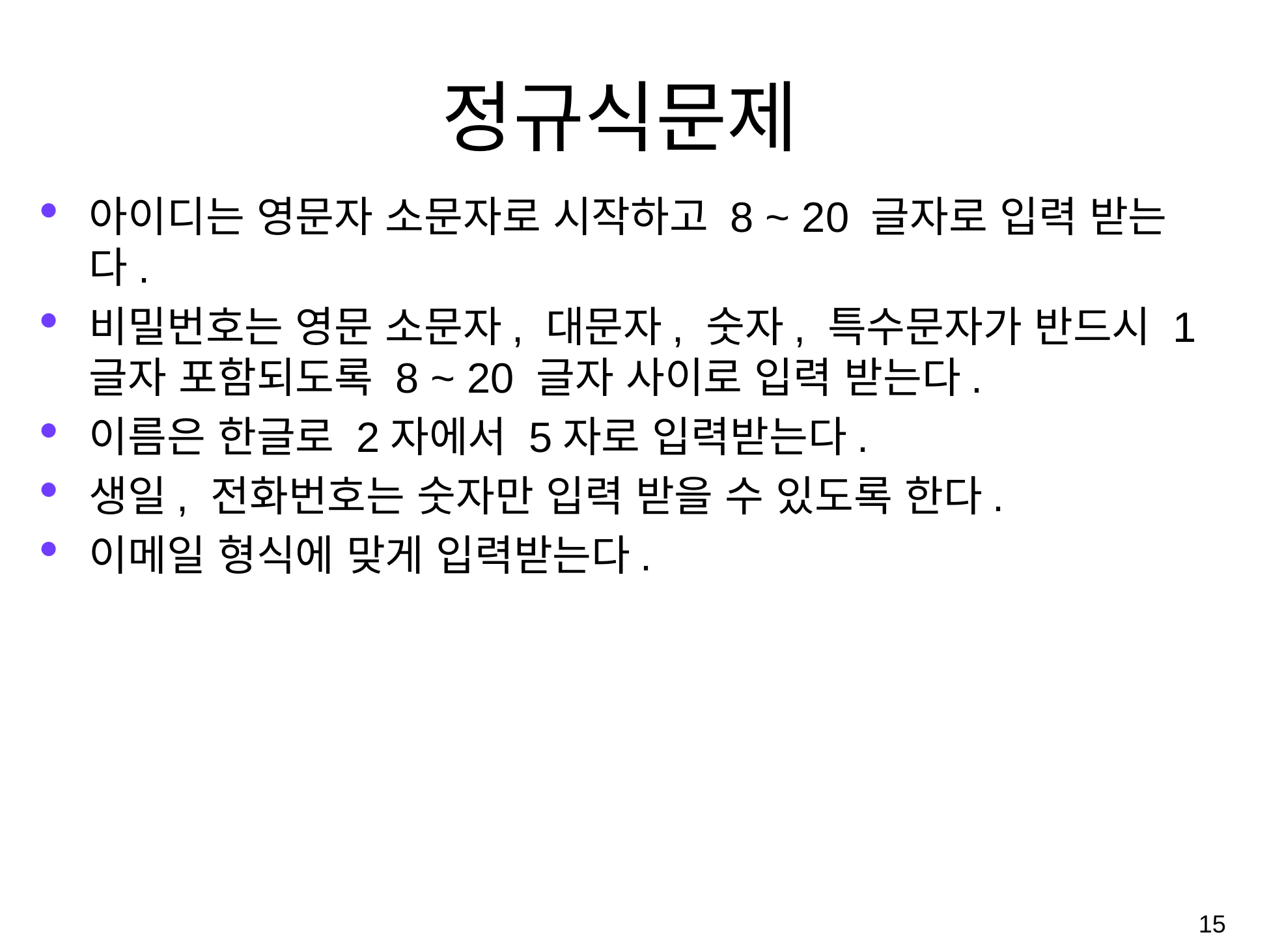

# 정규식문제
아이디는 영문자 소문자로 시작하고 8 ~ 20 글자로 입력 받는다.
비밀번호는 영문 소문자, 대문자, 숫자, 특수문자가 반드시 1글자 포함되도록 8 ~ 20 글자 사이로 입력 받는다.
이름은 한글로 2자에서 5자로 입력받는다.
생일, 전화번호는 숫자만 입력 받을 수 있도록 한다.
이메일 형식에 맞게 입력받는다.
15